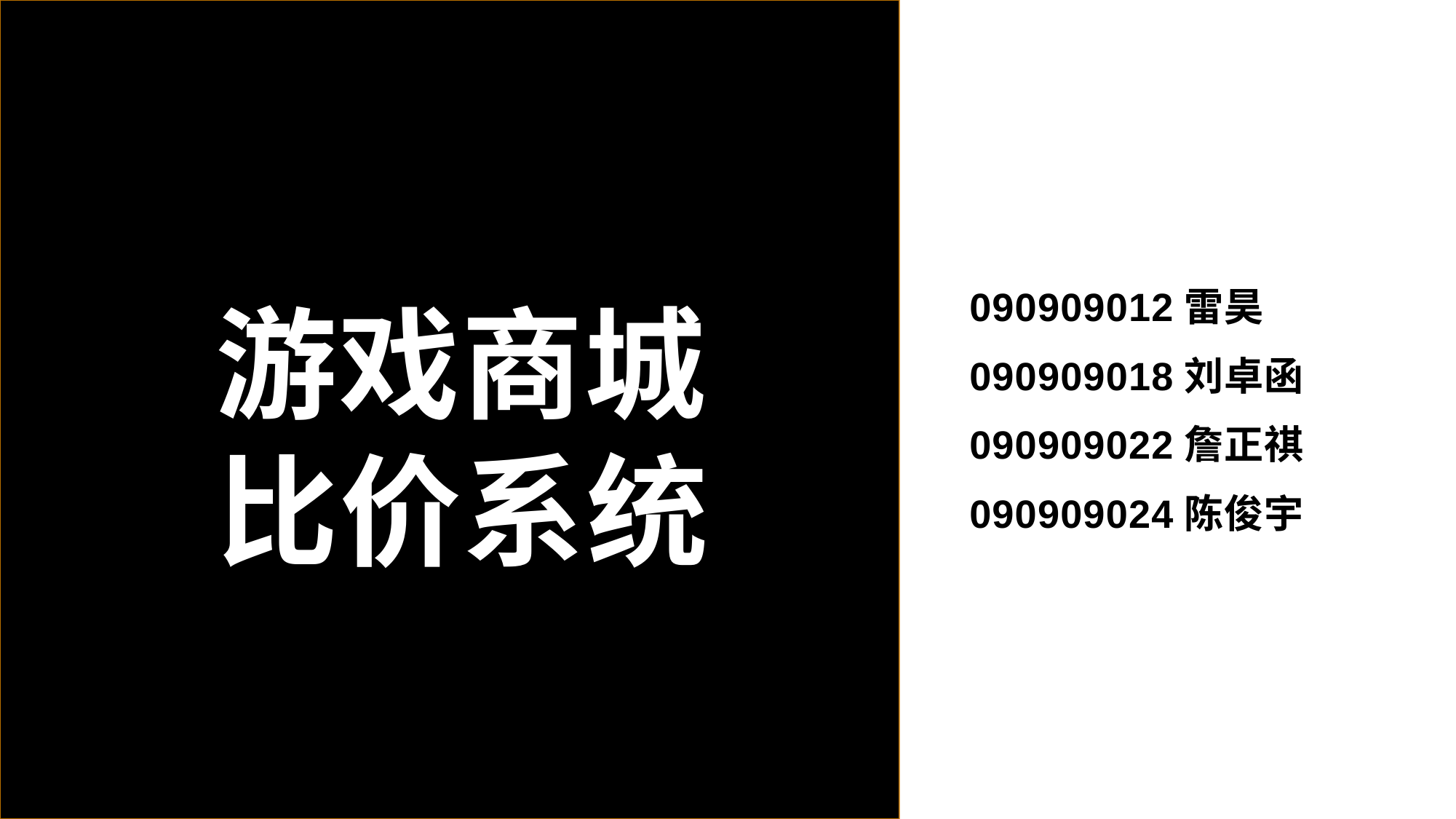

090909012雷昊
090909018刘卓函
090909022詹正祺
090909024陈俊宇
# 游戏商城 比价系统